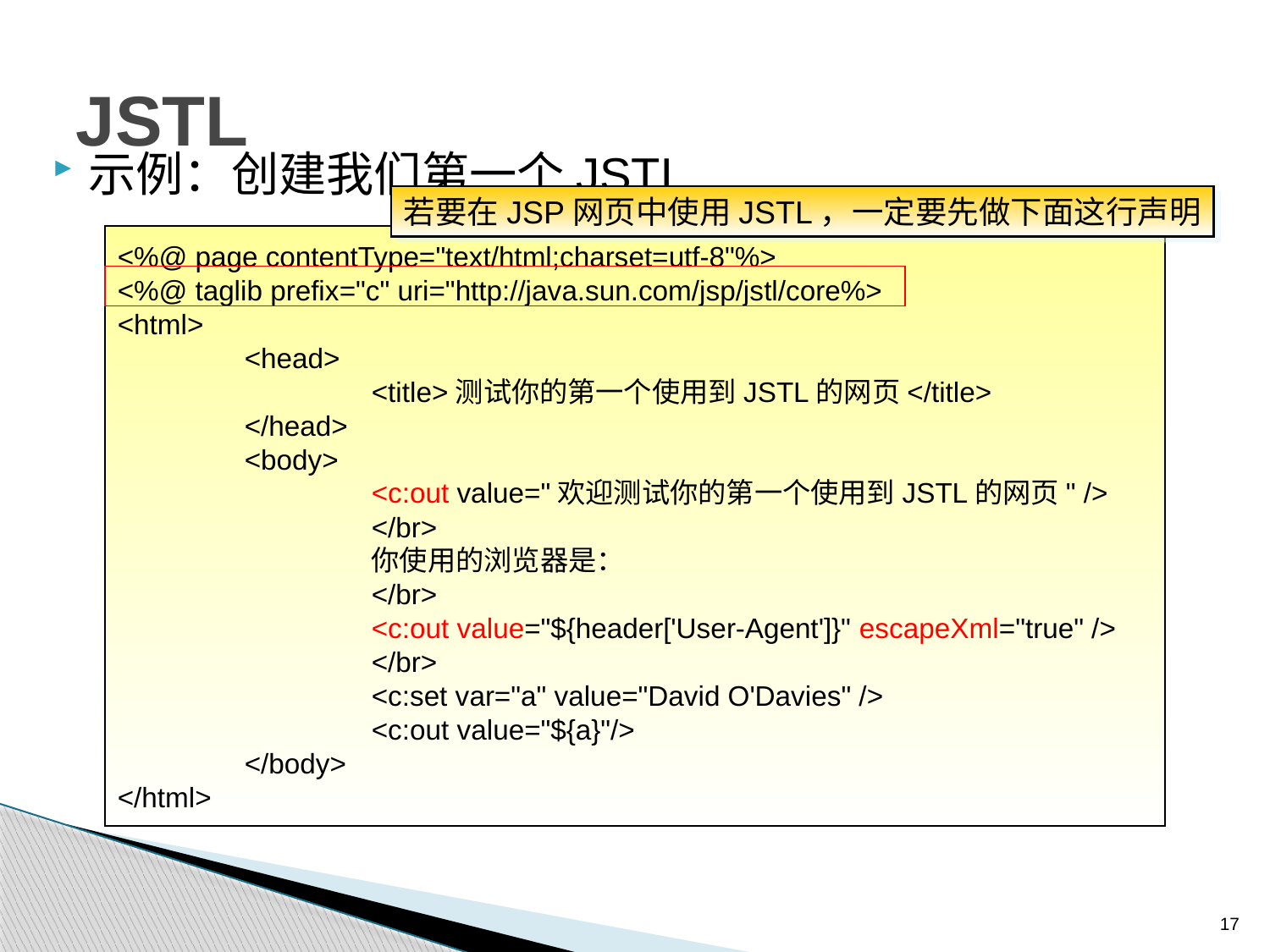

# JSTL
示例：创建我们第一个JSTL
若要在JSP网页中使用JSTL，一定要先做下面这行声明
<%@ page contentType="text/html;charset=utf-8"%>
<%@ taglib prefix="c" uri="http://java.sun.com/jsp/jstl/core%>
<html>
	<head>
		<title>测试你的第一个使用到JSTL的网页</title>
	</head>
	<body>
		<c:out value="欢迎测试你的第一个使用到JSTL的网页" />
		</br>
		你使用的浏览器是：
		</br>
		<c:out value="${header['User-Agent']}" escapeXml="true" />
		</br>
		<c:set var="a" value="David O'Davies" />
		<c:out value="${a}"/>
	</body>
</html>

17